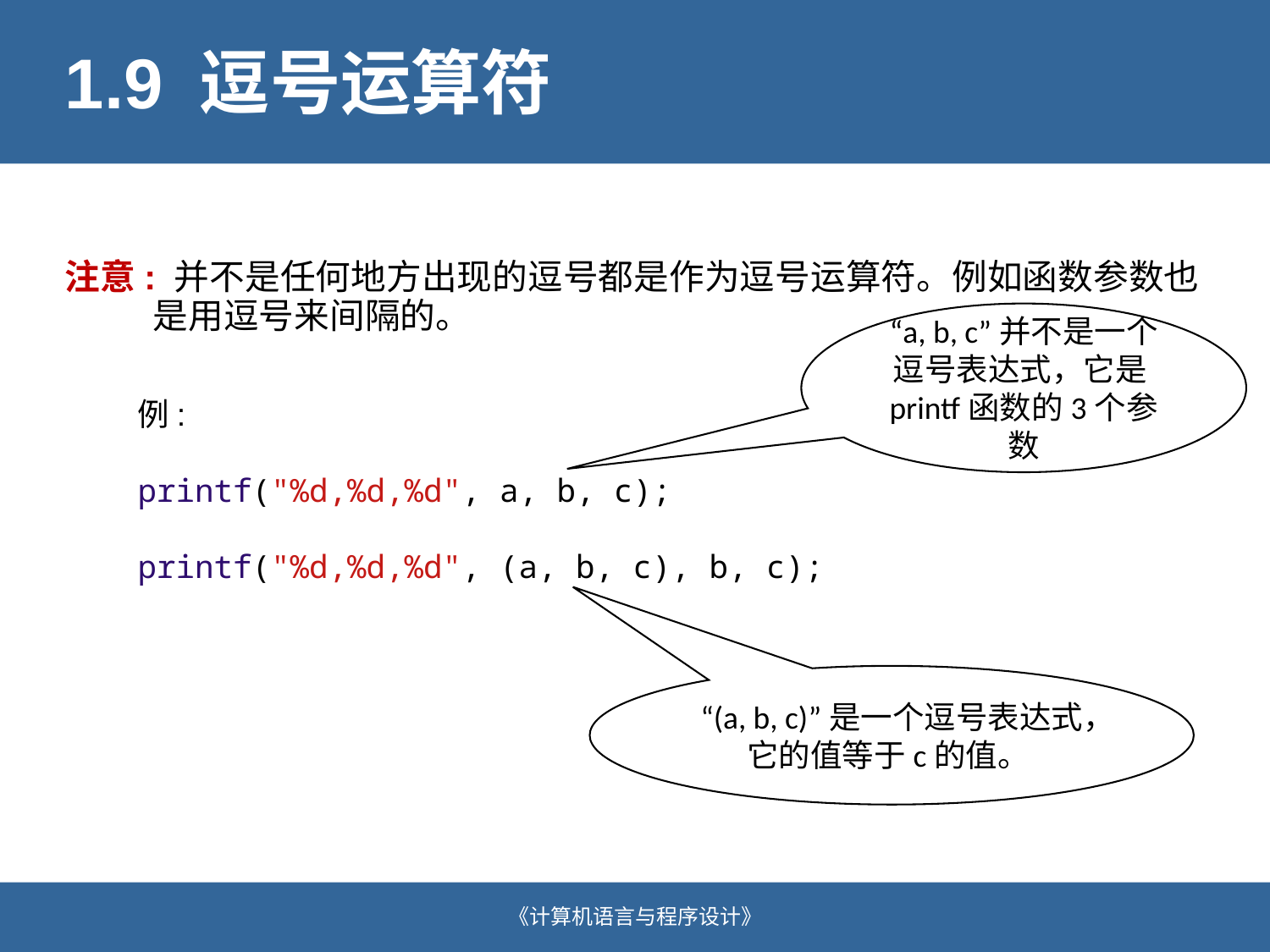

# 1.9 逗号运算符
注意: 并不是任何地方出现的逗号都是作为逗号运算符。例如函数参数也是用逗号来间隔的。
“a, b, c”并不是一个逗号表达式，它是printf函数的3个参数
例:

printf("%d,%d,%d", a, b, c);

printf("%d,%d,%d", (a, b, c), b, c);
“(a, b, c)”是一个逗号表达式，它的值等于c的值。

《计算机语言与程序设计》
51